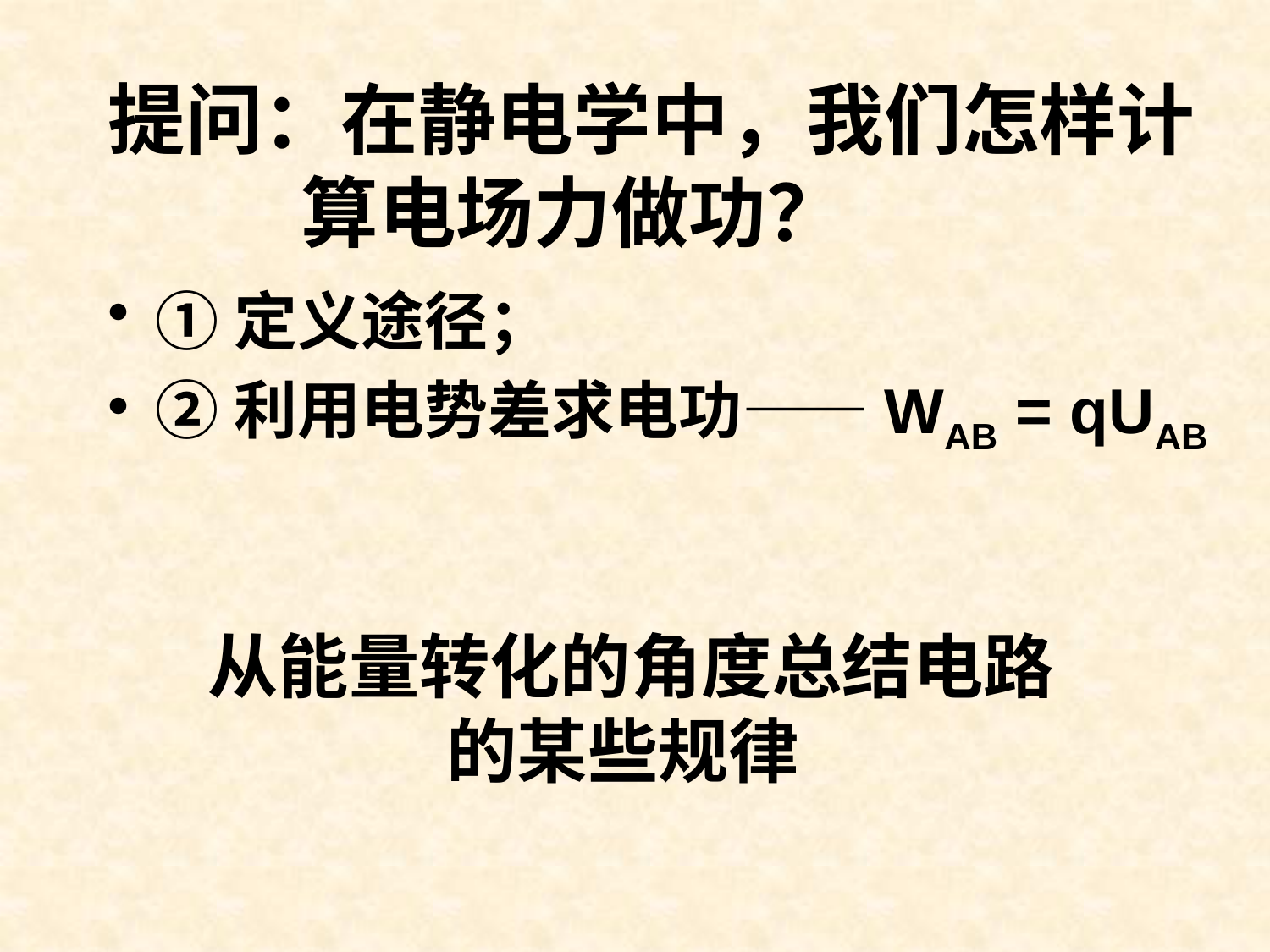

# 提问：在静电学中，我们怎样计 算电场力做功？
①定义途径；
②利用电势差求电功——WAB = qUAB
从能量转化的角度总结电路的某些规律